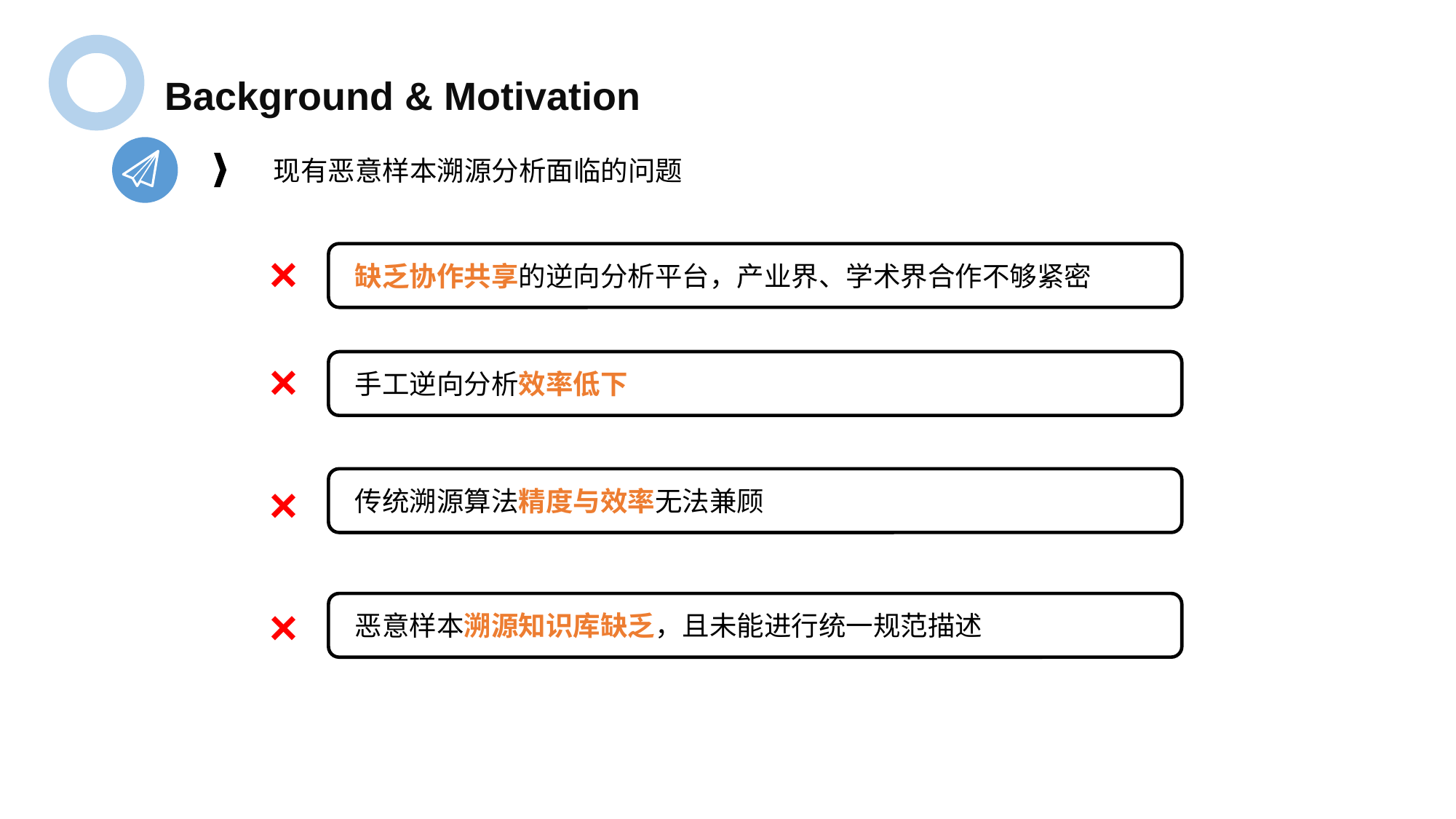

Background & Motivation

现有恶意样本溯源分析面临的问题

×
 缺乏协作共享的逆向分析平台，产业界、学术界合作不够紧密
×
 手工逆向分析效率低下
×
 传统溯源算法精度与效率无法兼顾
×
 恶意样本溯源知识库缺乏，且未能进行统一规范描述